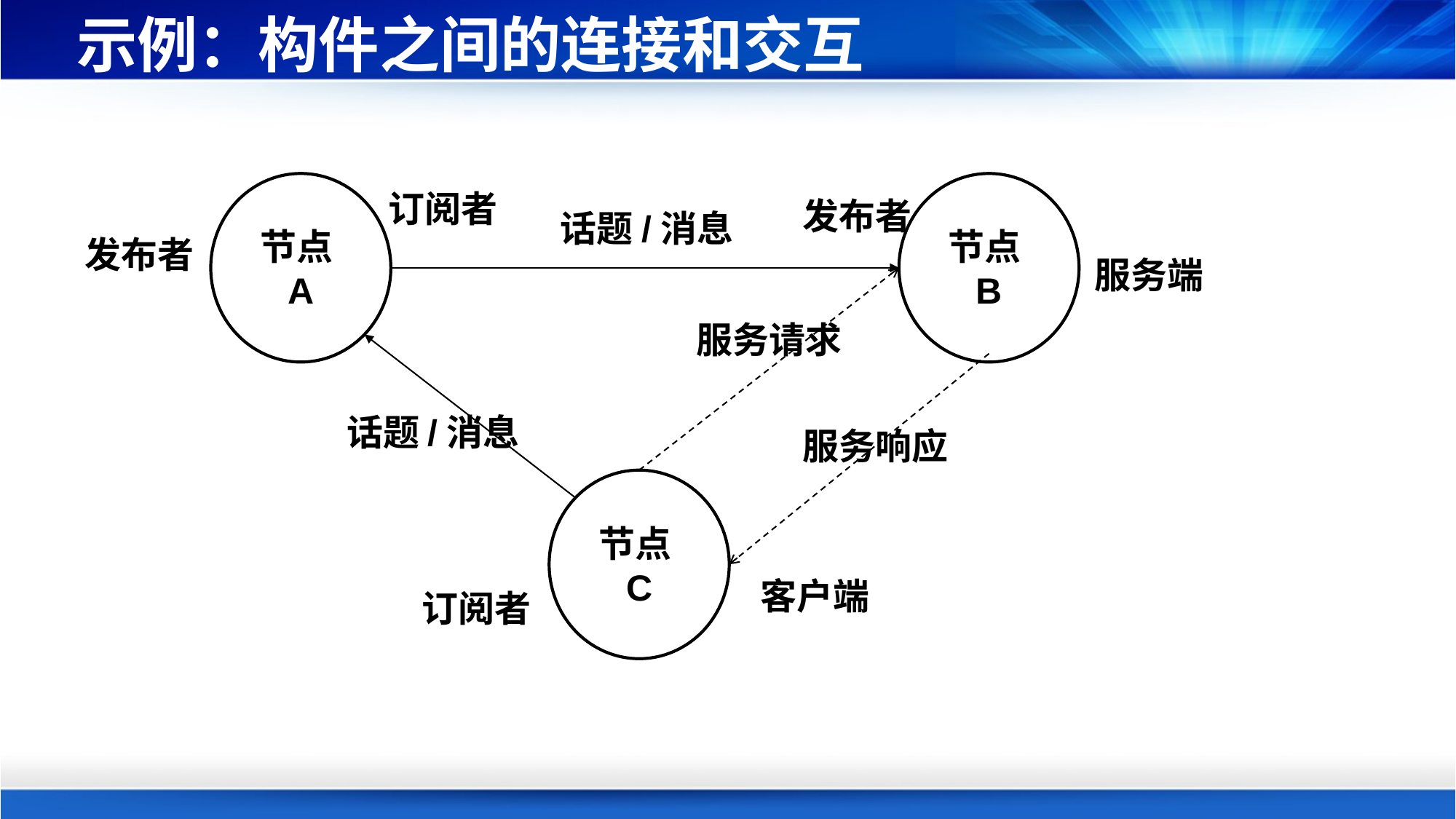

# 示例：构件之间的连接和交互

节点A
节点B
订阅者
发布者
话题/消息
发布者
服务端
服务请求
话题/消息
服务响应
节点C
客户端
订阅者